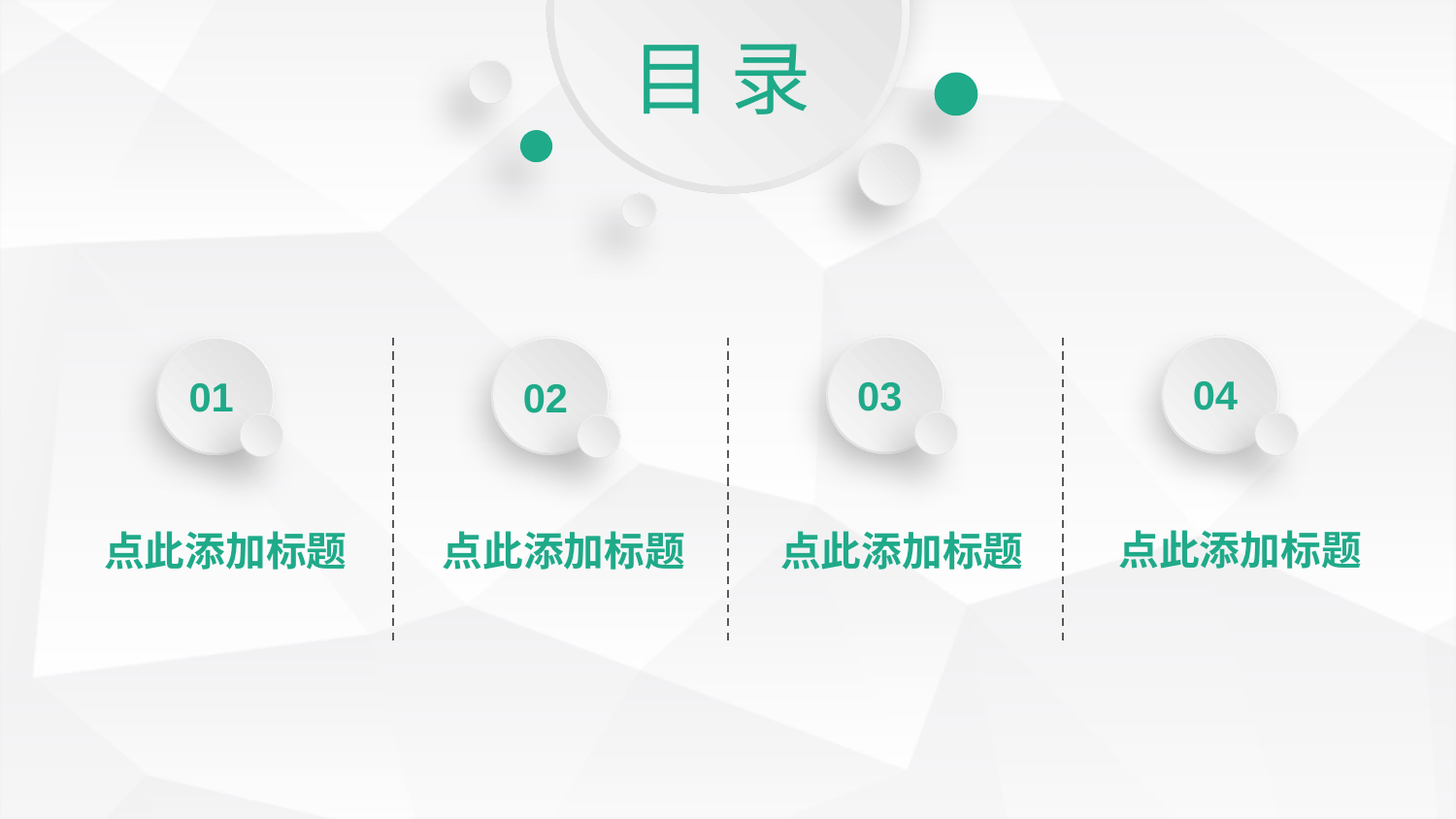

目 录

03

04

01

02

点此添加标题
点此添加标题
点此添加标题
点此添加标题